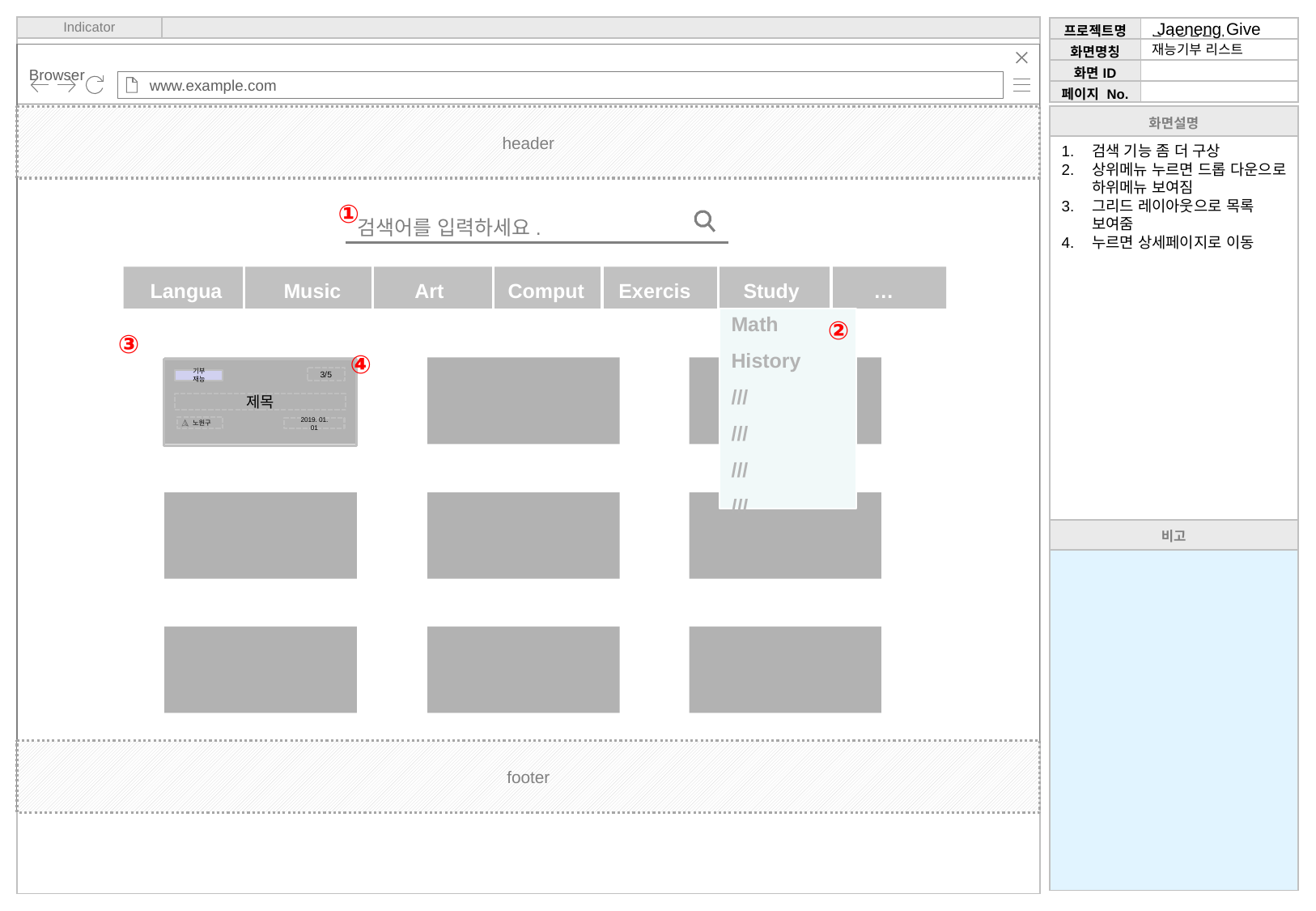

재능기부 리스트
Browser

www.example.com

header
①
검색어를 입력하세요.

Language
Music
Art
Computer
Exercise
Study
…
Math
History
///
///
///
///

3/5
기부 재능
제목
노원구

2019. 01. 01

②
③
④
footer
검색 기능 좀 더 구상
상위메뉴 누르면 드롭 다운으로 하위메뉴 보여짐
그리드 레이아웃으로 목록 보여줌
누르면 상세페이지로 이동